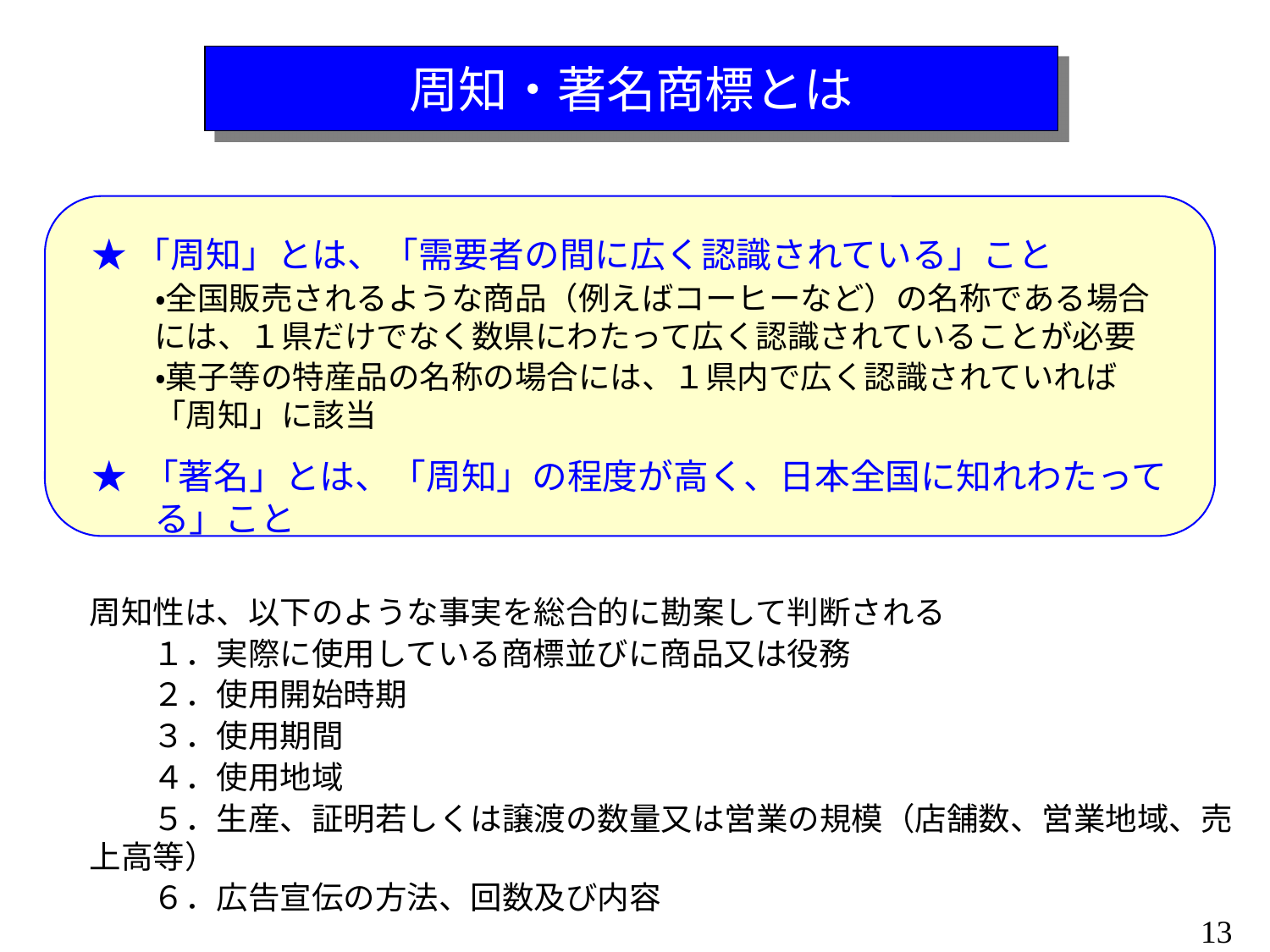

周知・著名商標とは

★「周知」とは、「需要者の間に広く認識されている」こと
　　・全国販売されるような商品（例えばコーヒーなど）の名称である場合には、１県だけでなく数県にわたって広く認識されていることが必要
　　・菓子等の特産品の名称の場合には、１県内で広く認識されていれば「周知」に該当
★ 「著名」とは、「周知」の程度が高く、日本全国に知れわたってる」こと
周知性は、以下のような事実を総合的に勘案して判断される
　　１．実際に使用している商標並びに商品又は役務
　　２．使用開始時期
　　３．使用期間
　　４．使用地域
　　５．生産、証明若しくは譲渡の数量又は営業の規模（店舗数、営業地域、売上高等）
　　６．広告宣伝の方法、回数及び内容
13